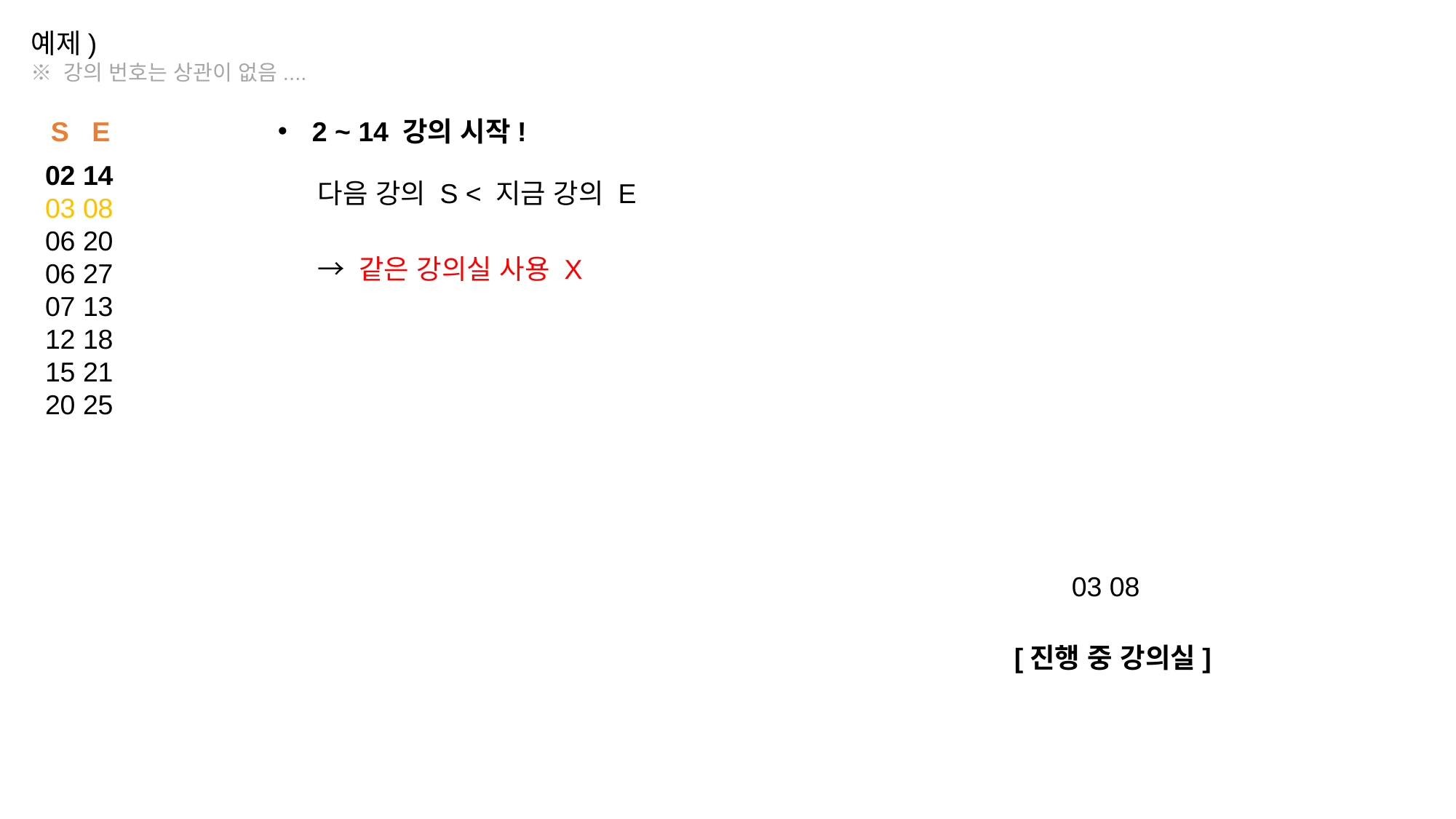

예제)
※ 강의 번호는 상관이 없음....
S   E
2 ~ 14 강의 시작!
02 14
03 08
06 20
06 27
07 13
12 18
15 21
20 25
다음 강의 S < 지금 강의 E
→ 같은 강의실 사용 X
03 08
[진행 중 강의실]